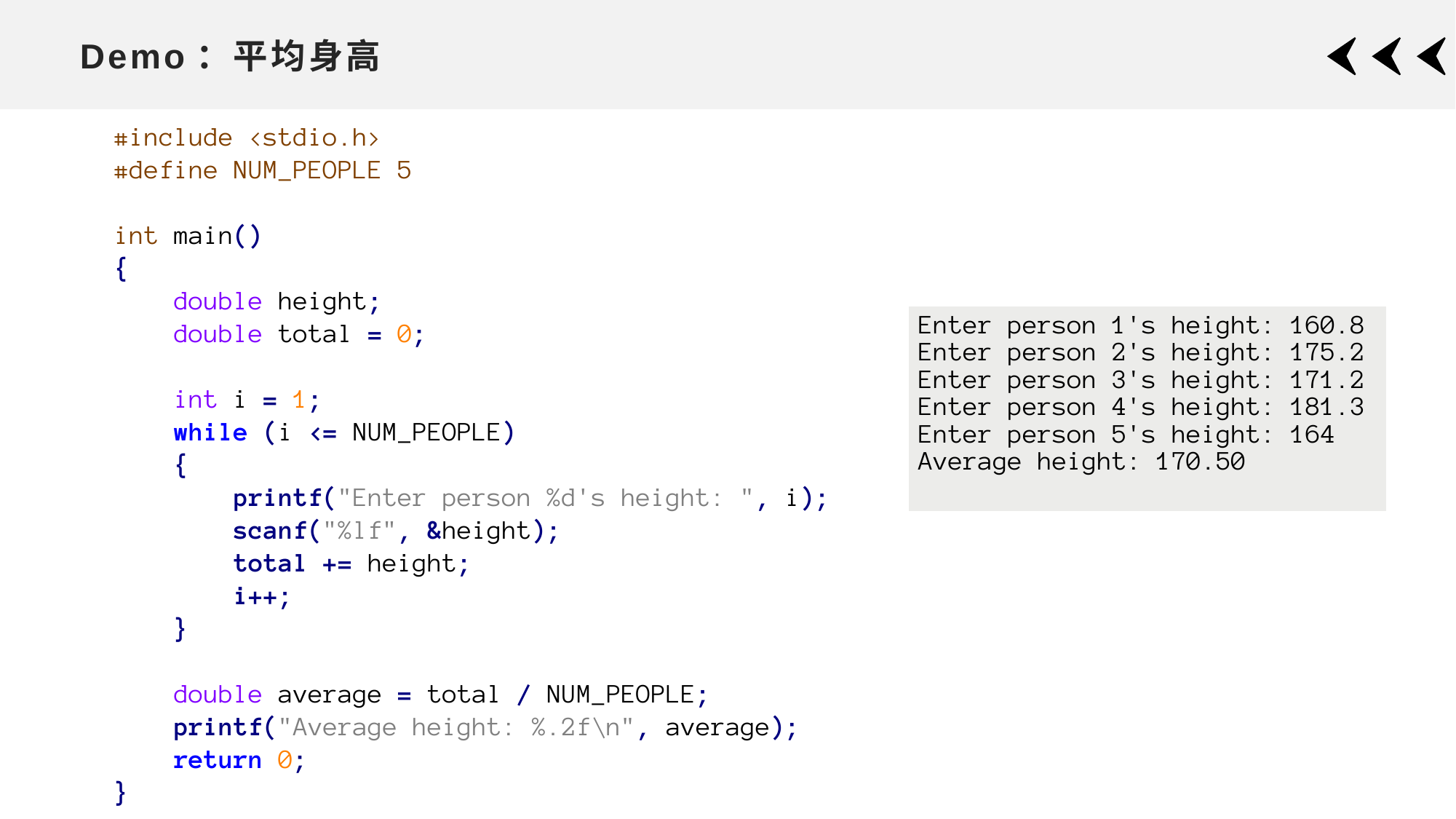

# Demo：平均身高
#include <stdio.h>#define NUM_PEOPLE 5 int main(){    double height;    double total = 0;     int i = 1;    while (i <= NUM_PEOPLE)    {        printf("Enter person %d's height: ", i);        scanf("%lf", &height);        total += height;        i++;    }     double average = total / NUM_PEOPLE;    printf("Average height: %.2f\n", average);    return 0;}
| Enter person 1's height: 160.8 Enter person 2's height: 175.2 Enter person 3's height: 171.2 Enter person 4's height: 181.3 Enter person 5's height: 164 Average height: 170.50 |
| --- |